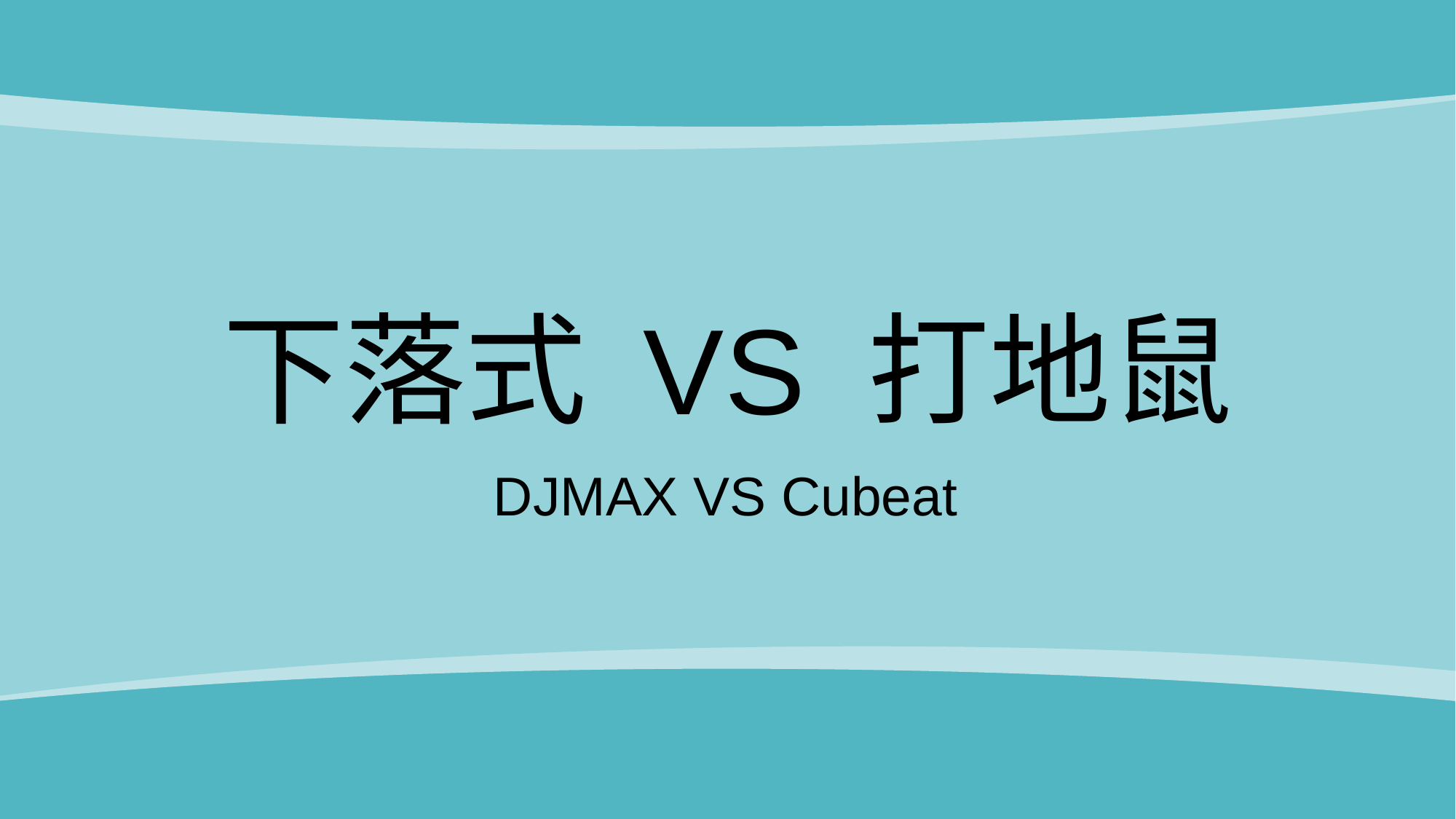

# 下落式 VS 打地鼠
DJMAX VS Cubeat